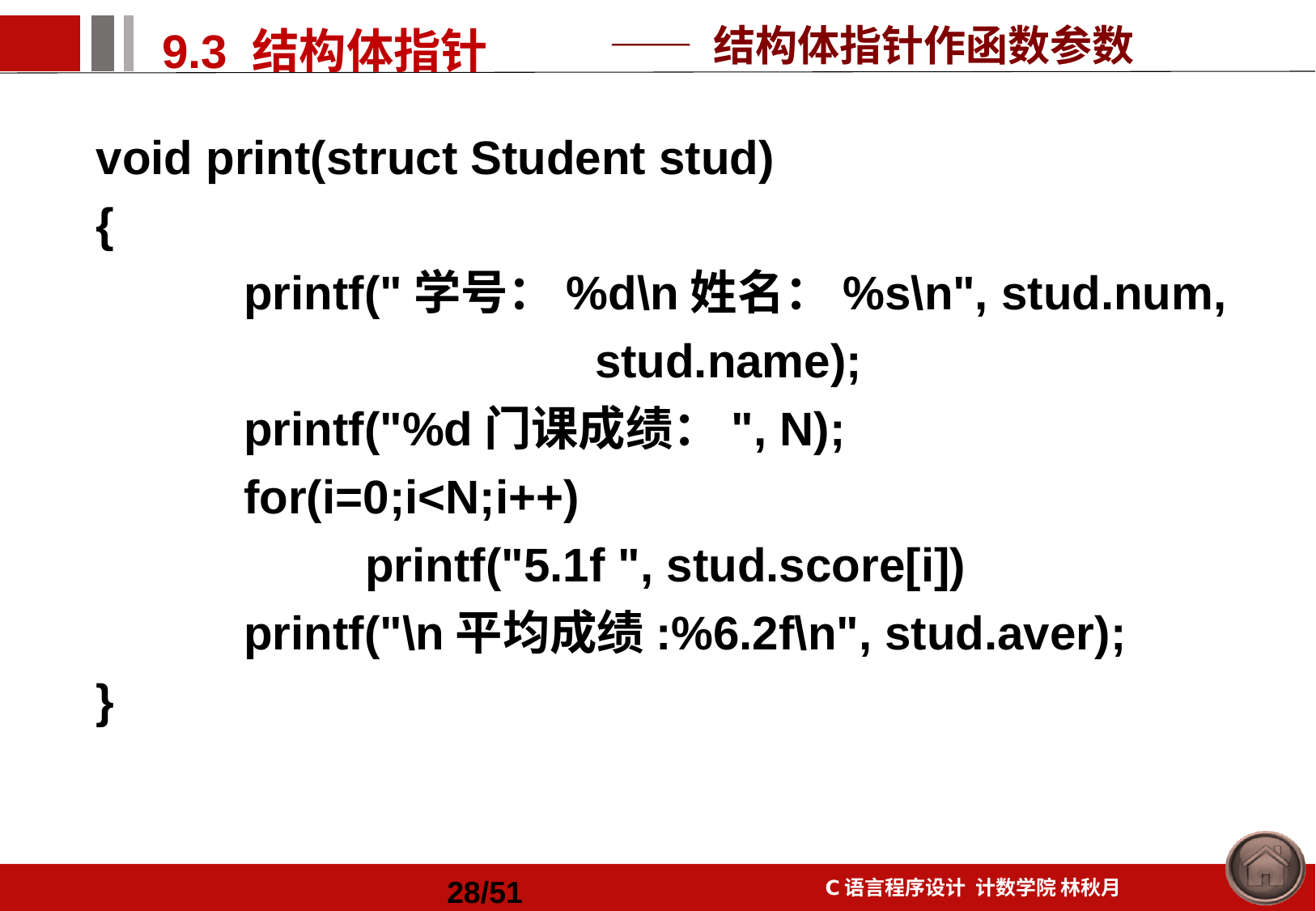

—— 结构体指针作函数参数
void print(struct Student stud)
{
	  printf("学号：%d\n姓名：%s\n", stud.num,
				 stud.name);
	  printf("%d门课成绩：", N);
	  for(i=0;i<N;i++)
 		  printf("5.1f ", stud.score[i])
	  printf("\n平均成绩:%6.2f\n", stud.aver);
}